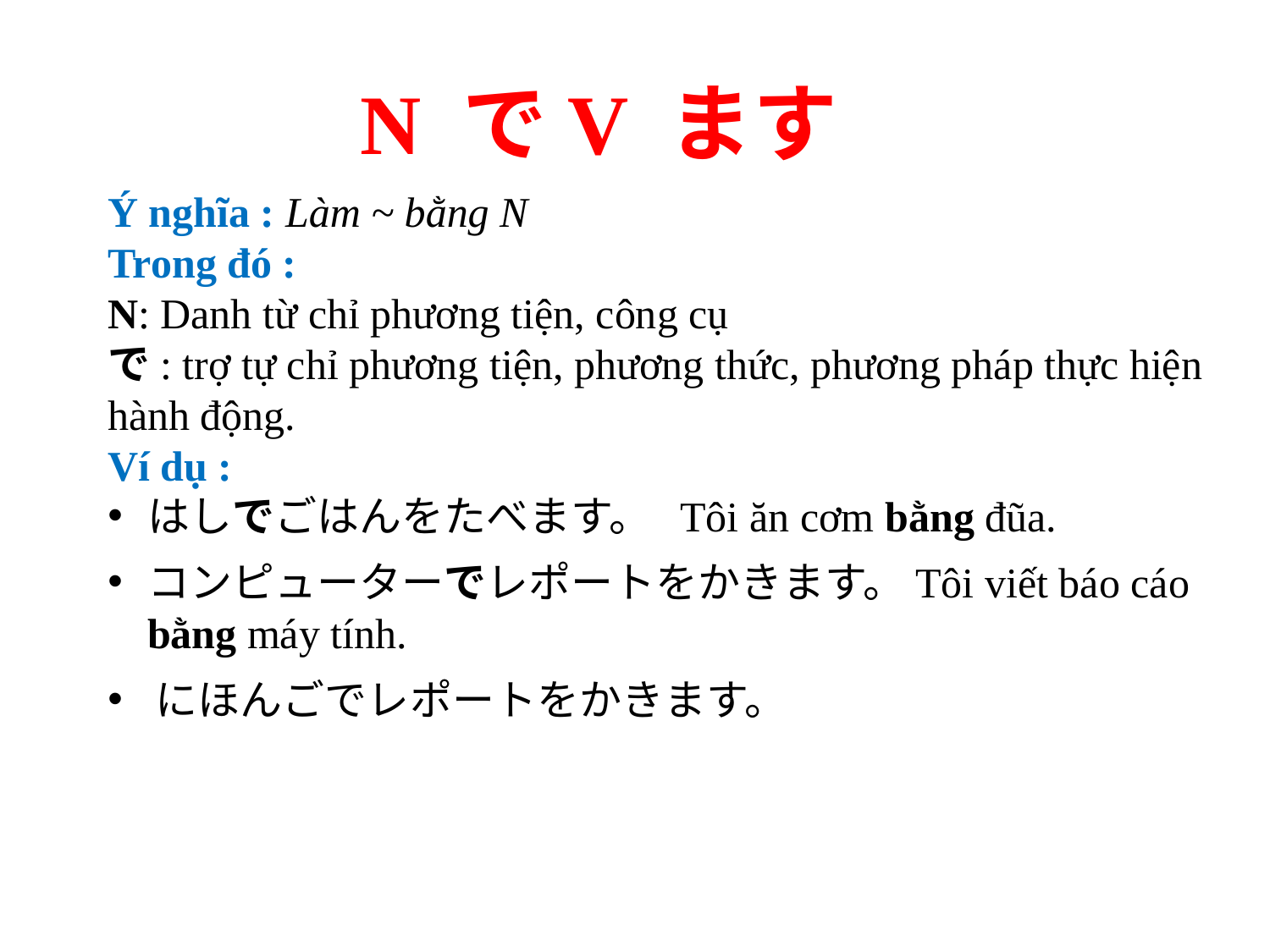

N でV ます
Ý nghĩa : Làm ~ bằng N
Trong đó :
N: Danh từ chỉ phương tiện, công cụ
で: trợ tự chỉ phương tiện, phương thức, phương pháp thực hiện hành động.
Ví dụ :
はしでごはんをたべます。  Tôi ăn cơm bằng đũa.

コンピューターでレポートをかきます。Tôi viết báo cáo bằng máy tính.

にほんごでレポートをかきます。